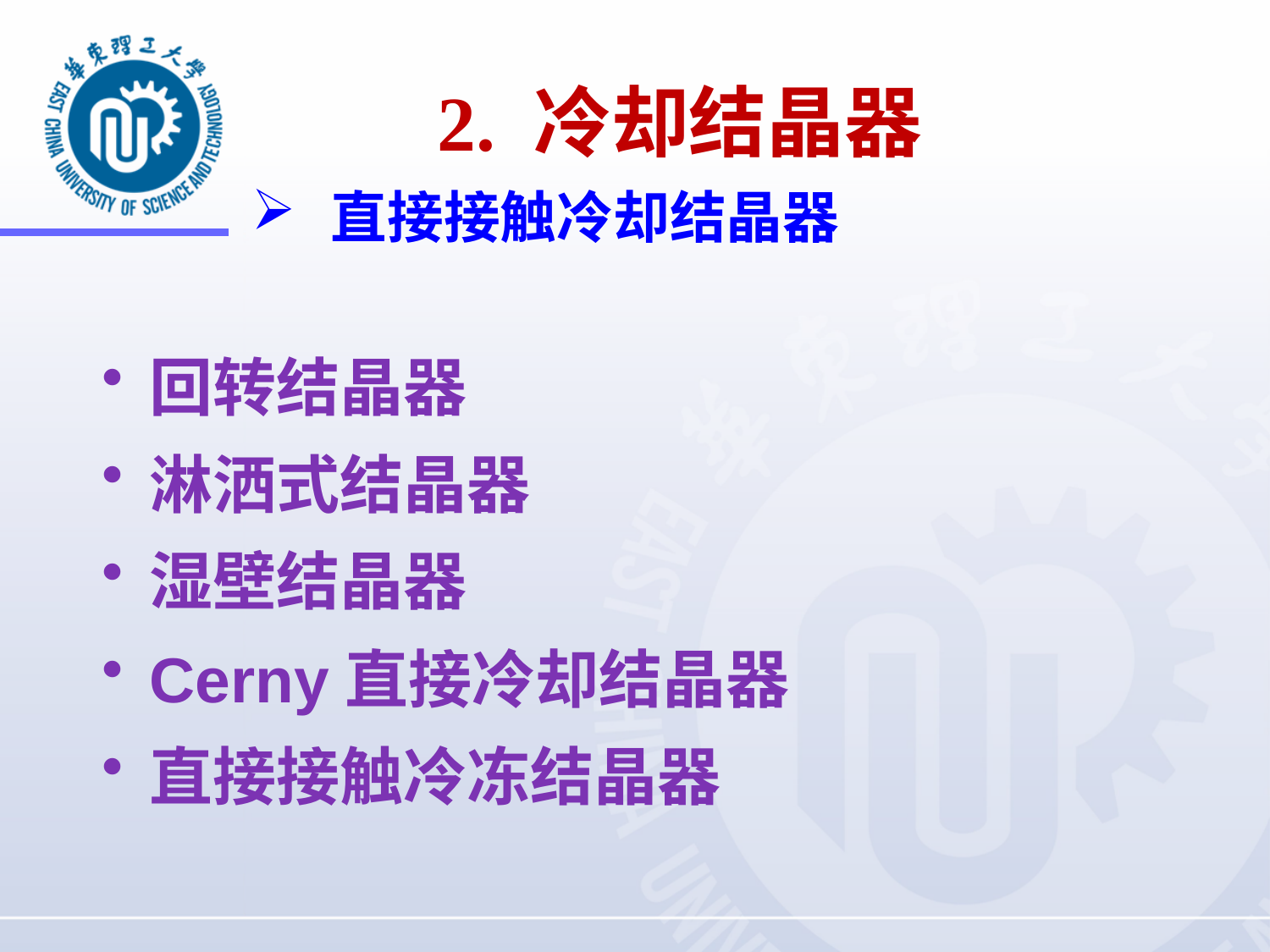

2. 冷却结晶器
直接接触冷却结晶器
回转结晶器
淋洒式结晶器
湿壁结晶器
Cerny直接冷却结晶器
直接接触冷冻结晶器